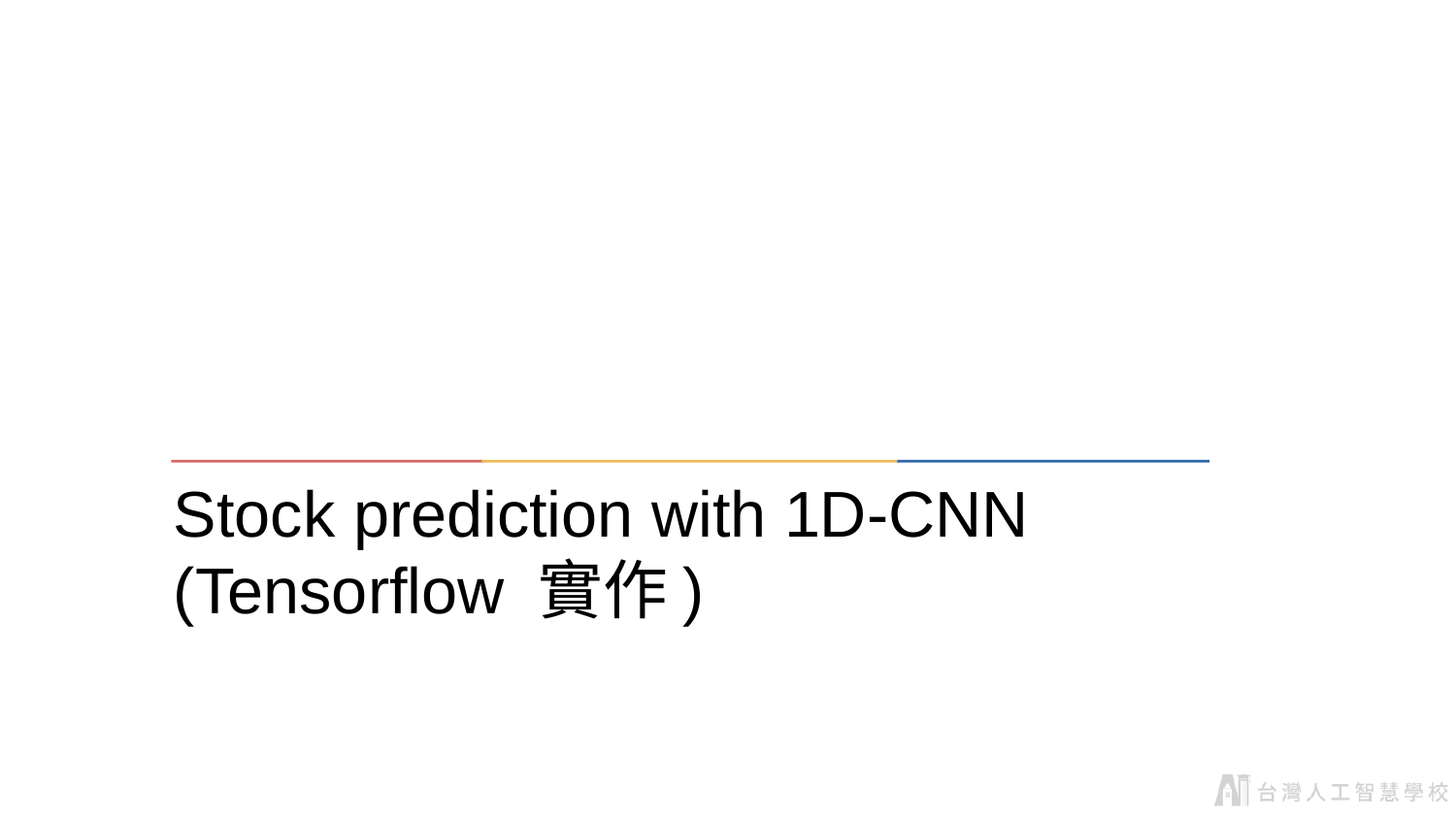

# Stock prediction with 1D-CNN
(Tensorflow 實作)